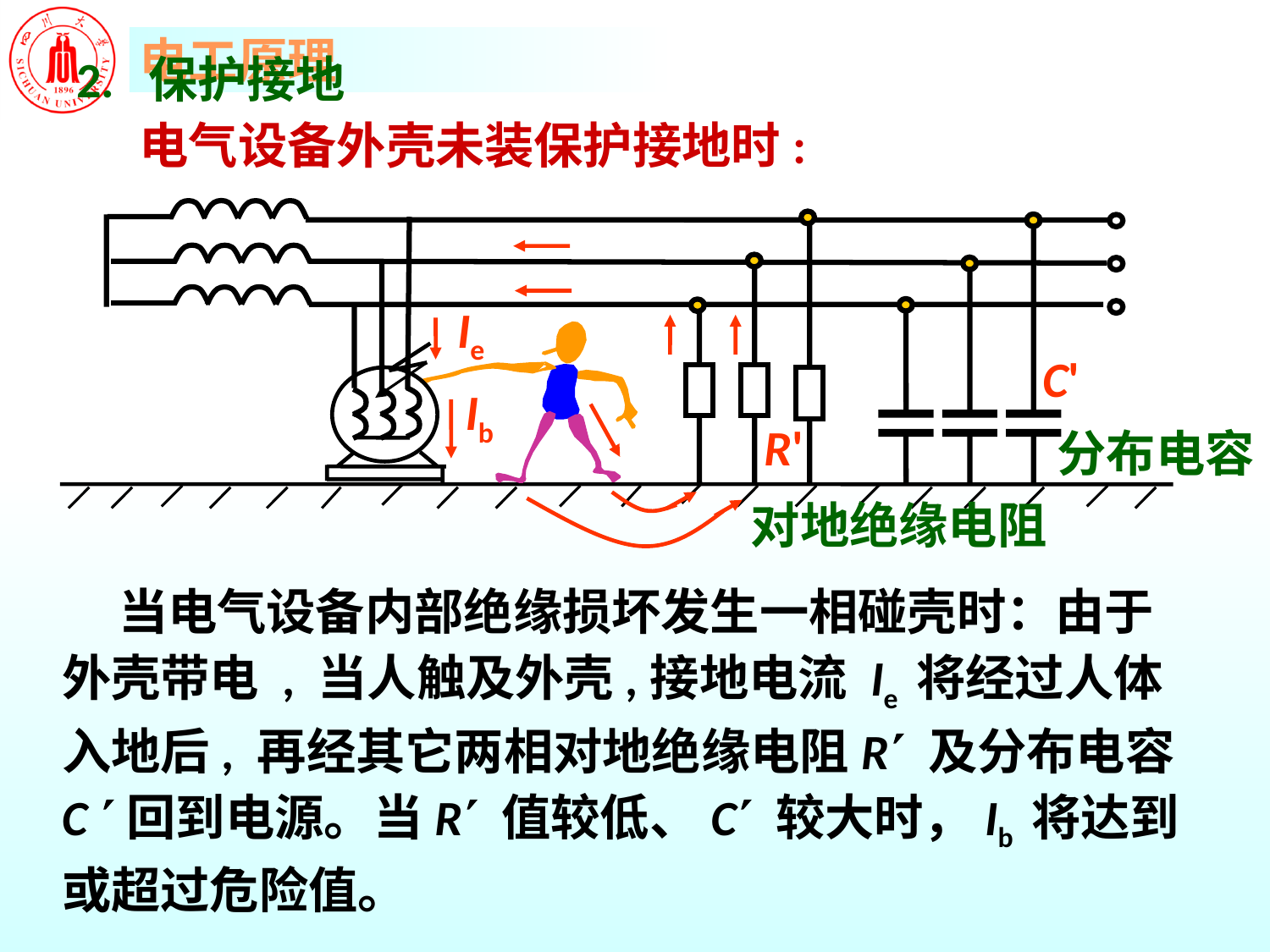

# 2.  保护接地
电气设备外壳未装保护接地时:

Ie

C'

Ib

R'

分布电容
对地绝缘电阻
    当电气设备内部绝缘损坏发生一相碰壳时：由于外壳带电 , 当人触及外壳,接地电流 Ie 将经过人体入地后, 再经其它两相对地绝缘电阻R′ 及分布电容C ′回到电源。当R′ 值较低、C′ 较大时，Ib 将达到或超过危险值。